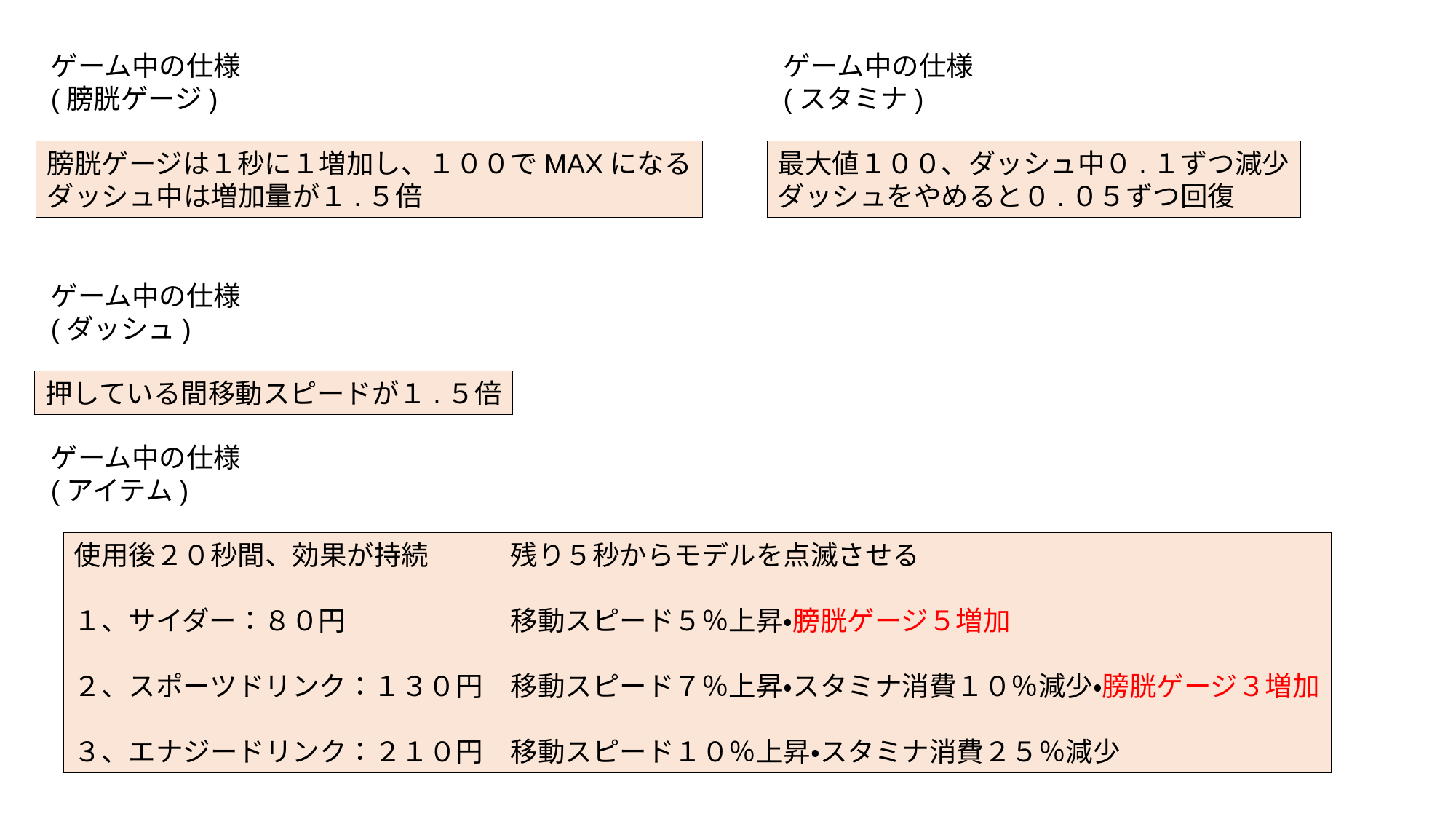

ゲーム中の仕様
(膀胱ゲージ)
ゲーム中の仕様
(スタミナ)
膀胱ゲージは１秒に１増加し、１００でMAXになる
ダッシュ中は増加量が１.５倍
最大値１００、ダッシュ中０.１ずつ減少
ダッシュをやめると０.０５ずつ回復
ゲーム中の仕様
(ダッシュ)
押している間移動スピードが１.５倍
ゲーム中の仕様
(アイテム)
使用後２０秒間、効果が持続	残り５秒からモデルを点滅させる

１、サイダー：８０円		移動スピード５％上昇・膀胱ゲージ５増加

２、スポーツドリンク：１３０円	移動スピード７％上昇・スタミナ消費１０％減少・膀胱ゲージ３増加

３、エナジードリンク：２１０円	移動スピード１０％上昇・スタミナ消費２５％減少